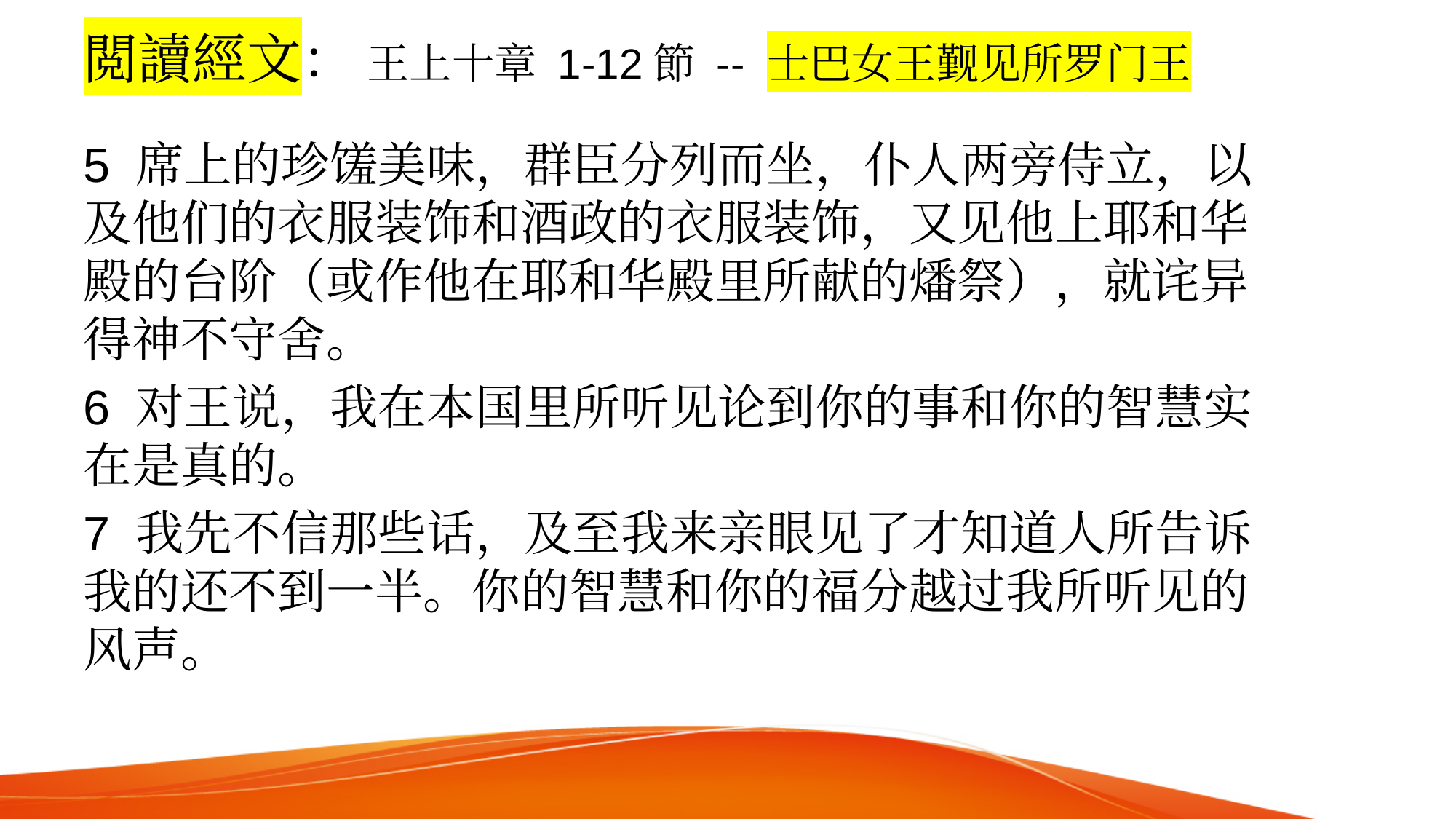

# 閲讀經文： 王上十章 1-12節 -- 士巴女王觐见所罗门王
5 席上的珍馐美味，群臣分列而坐，仆人两旁侍立，以及他们的衣服装饰和酒政的衣服装饰，又见他上耶和华殿的台阶（或作他在耶和华殿里所献的燔祭），就诧异得神不守舍。
6 对王说，我在本国里所听见论到你的事和你的智慧实在是真的。
7 我先不信那些话，及至我来亲眼见了才知道人所告诉我的还不到一半。你的智慧和你的福分越过我所听见的风声。